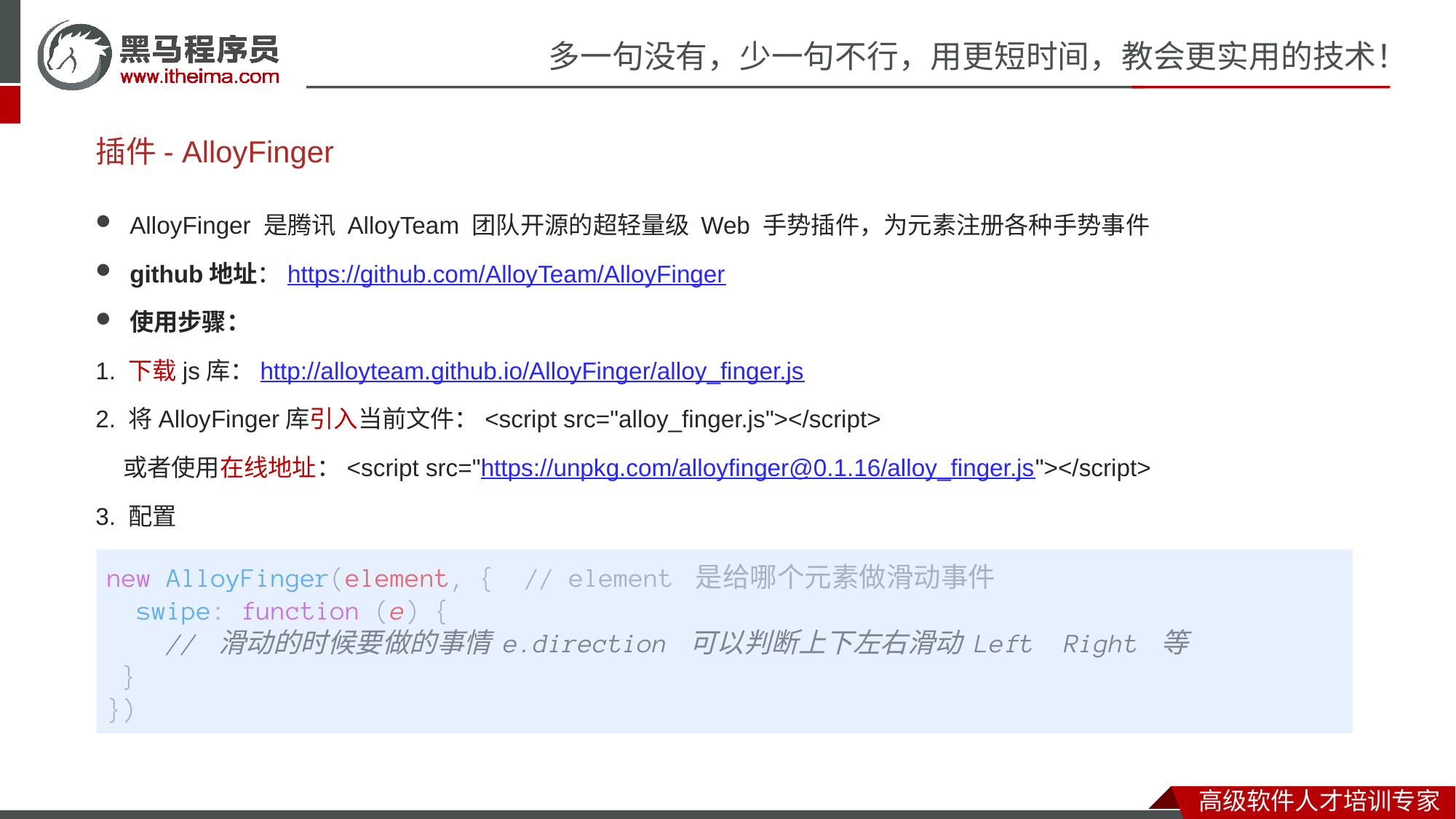

# 插件- AlloyFinger
AlloyFinger 是腾讯 AlloyTeam 团队开源的超轻量级 Web 手势插件，为元素注册各种手势事件
github地址：https://github.com/AlloyTeam/AlloyFinger
使用步骤：
1. 下载js库：http://alloyteam.github.io/AlloyFinger/alloy_finger.js
2. 将AlloyFinger库引入当前文件：<script src="alloy_finger.js"></script>
    或者使用在线地址：<script src="https://unpkg.com/alloyfinger@0.1.16/alloy_finger.js"></script>
3. 配置
new AlloyFinger(element, {  // element 是给哪个元素做滑动事件
  swipe: function (e) {
    // 滑动的时候要做的事情 e.direction 可以判断上下左右滑动 Left  Right 等
 }
})